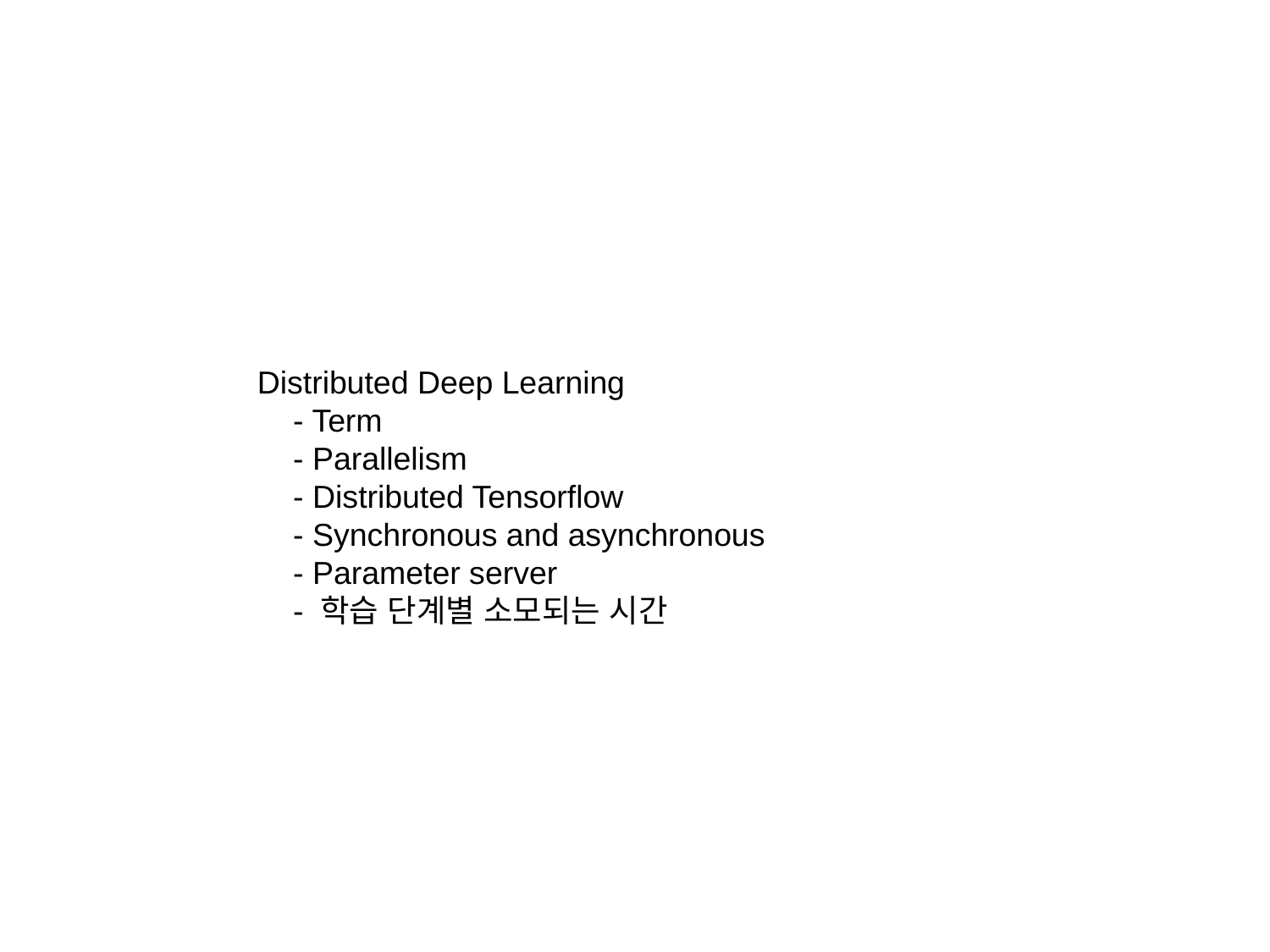

Distributed Deep Learning
	- Term
	- Parallelism
	- Distributed Tensorflow
	- Synchronous and asynchronous
	- Parameter server
	- 학습 단계별 소모되는 시간